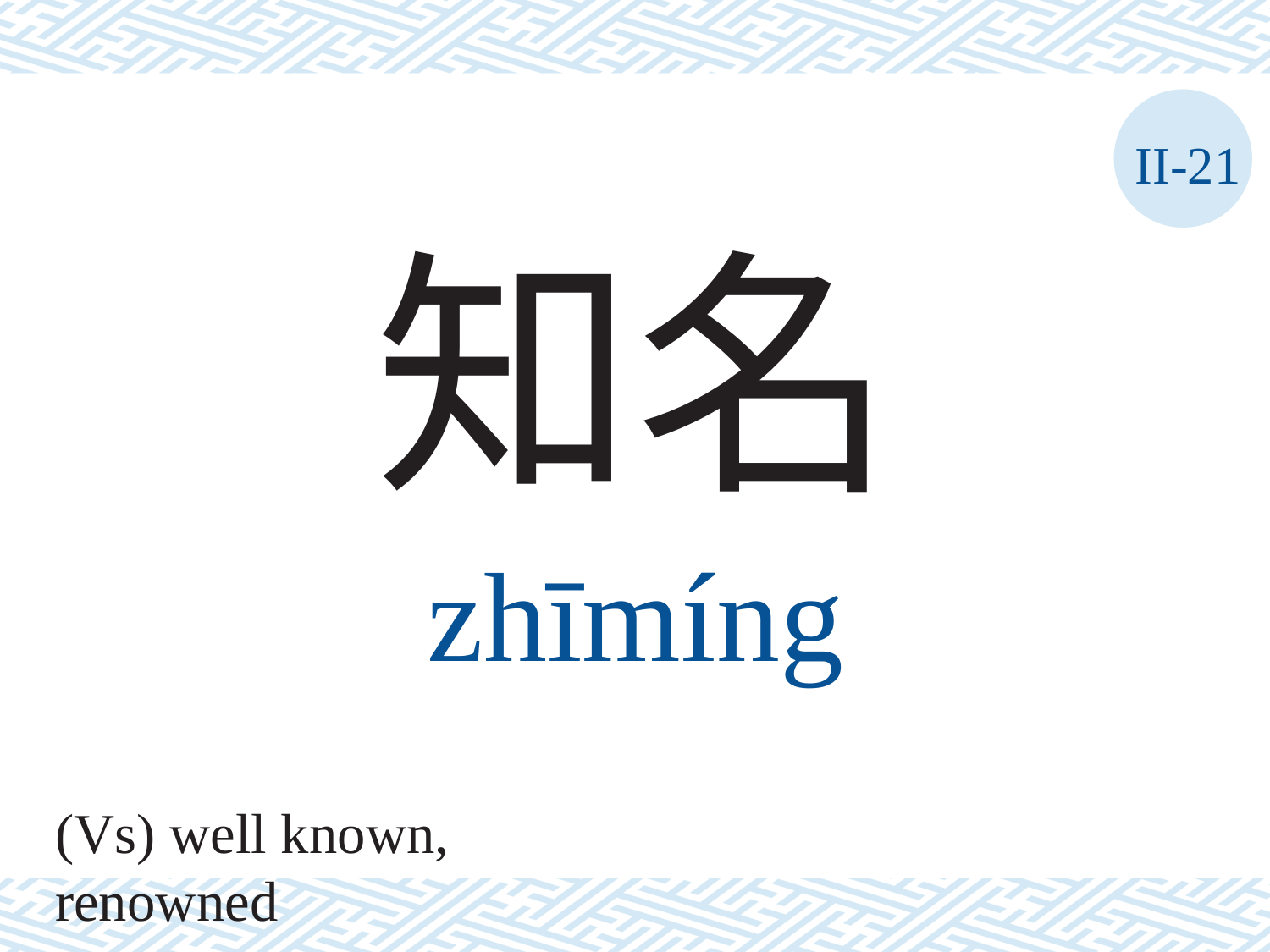

II-21
知名
zhīmíng
(Vs) well known, renowned